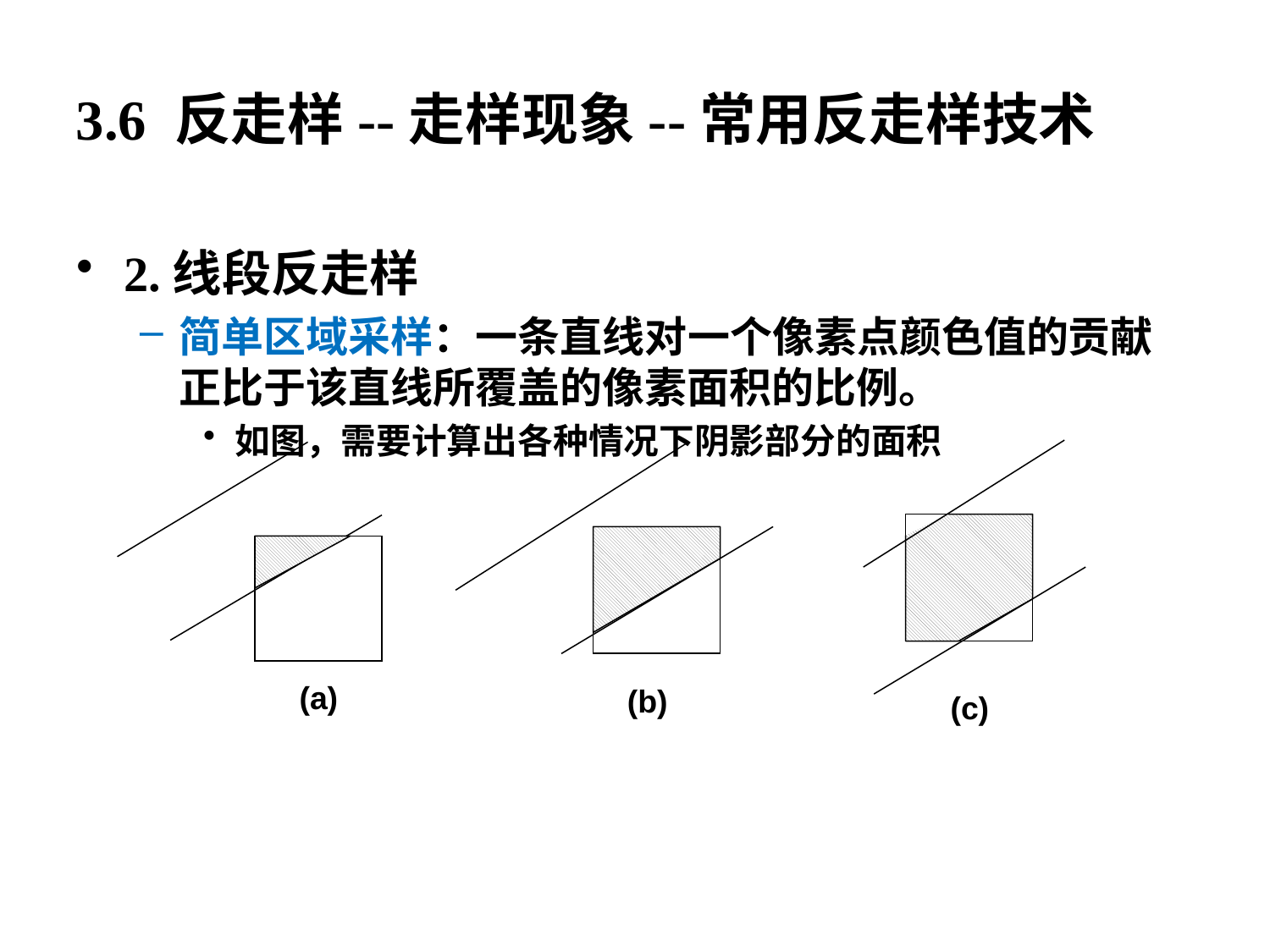

3.6 反走样--走样现象--常用反走样技术
2.线段反走样
简单区域采样：一条直线对一个像素点颜色值的贡献正比于该直线所覆盖的像素面积的比例。
如图，需要计算出各种情况下阴影部分的面积

(c)

(b)

(a)